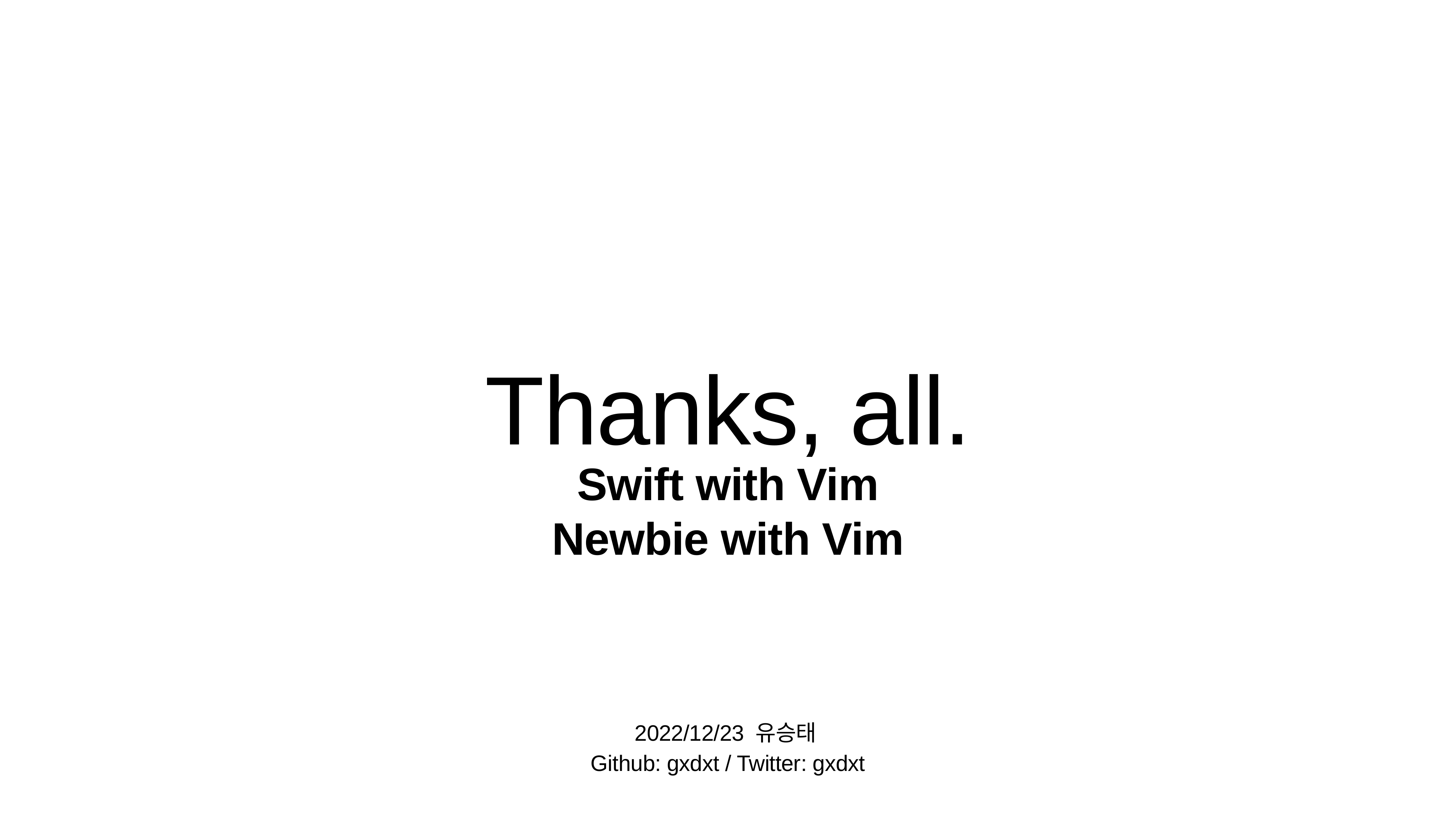

# Thanks, all.
Swift with Vim
Newbie with Vim
2022/12/23 유승태
Github: gxdxt / Twitter: gxdxt